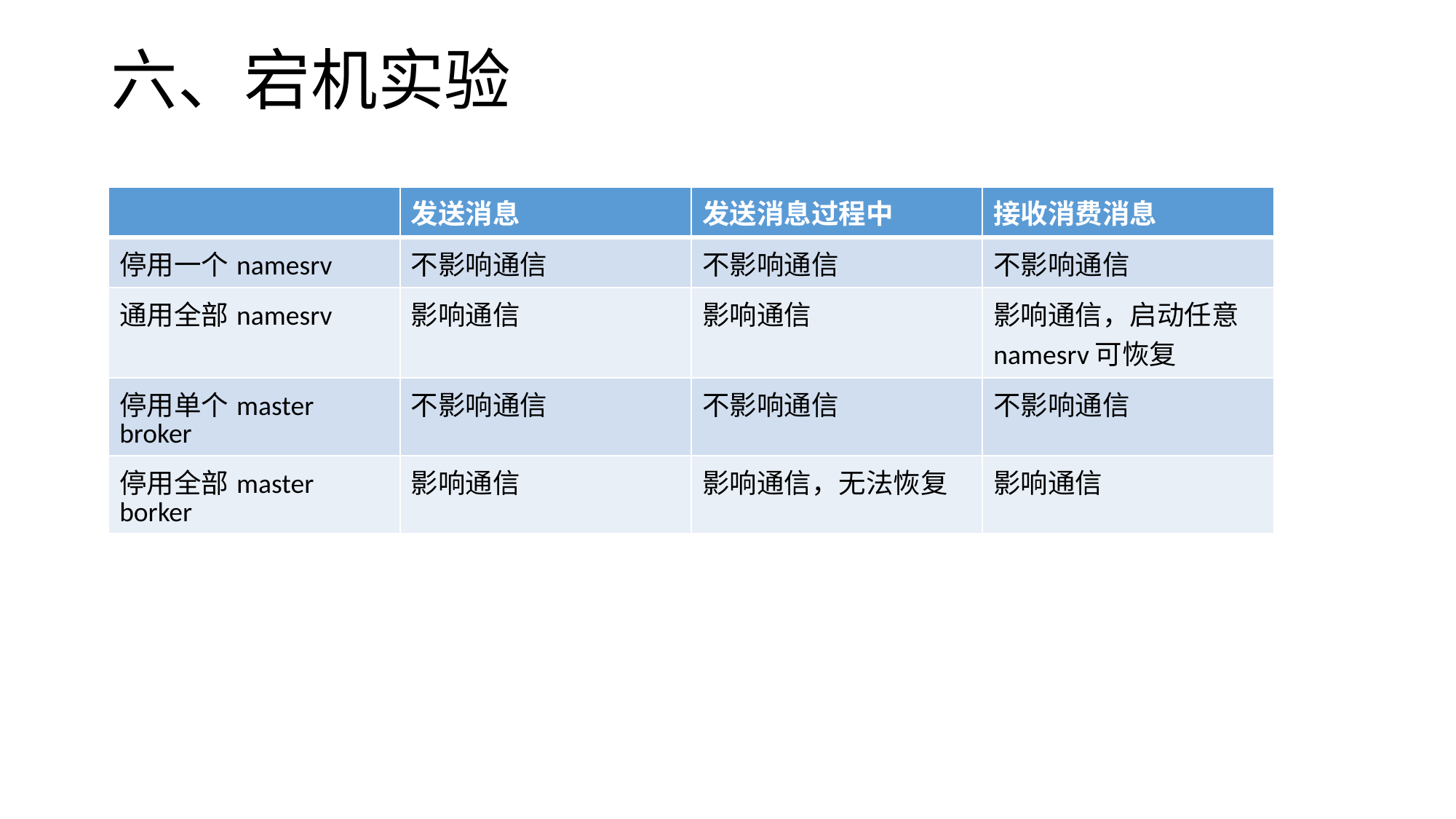

# 六、宕机实验
|  | 发送消息 | 发送消息过程中 | 接收消费消息 |
| --- | --- | --- | --- |
| 停用一个namesrv | 不影响通信 | 不影响通信 | 不影响通信 |
| 通用全部namesrv | 影响通信 | 影响通信 | 影响通信，启动任意namesrv可恢复 |
| 停用单个master broker | 不影响通信 | 不影响通信 | 不影响通信 |
| 停用全部master borker | 影响通信 | 影响通信，无法恢复 | 影响通信 |